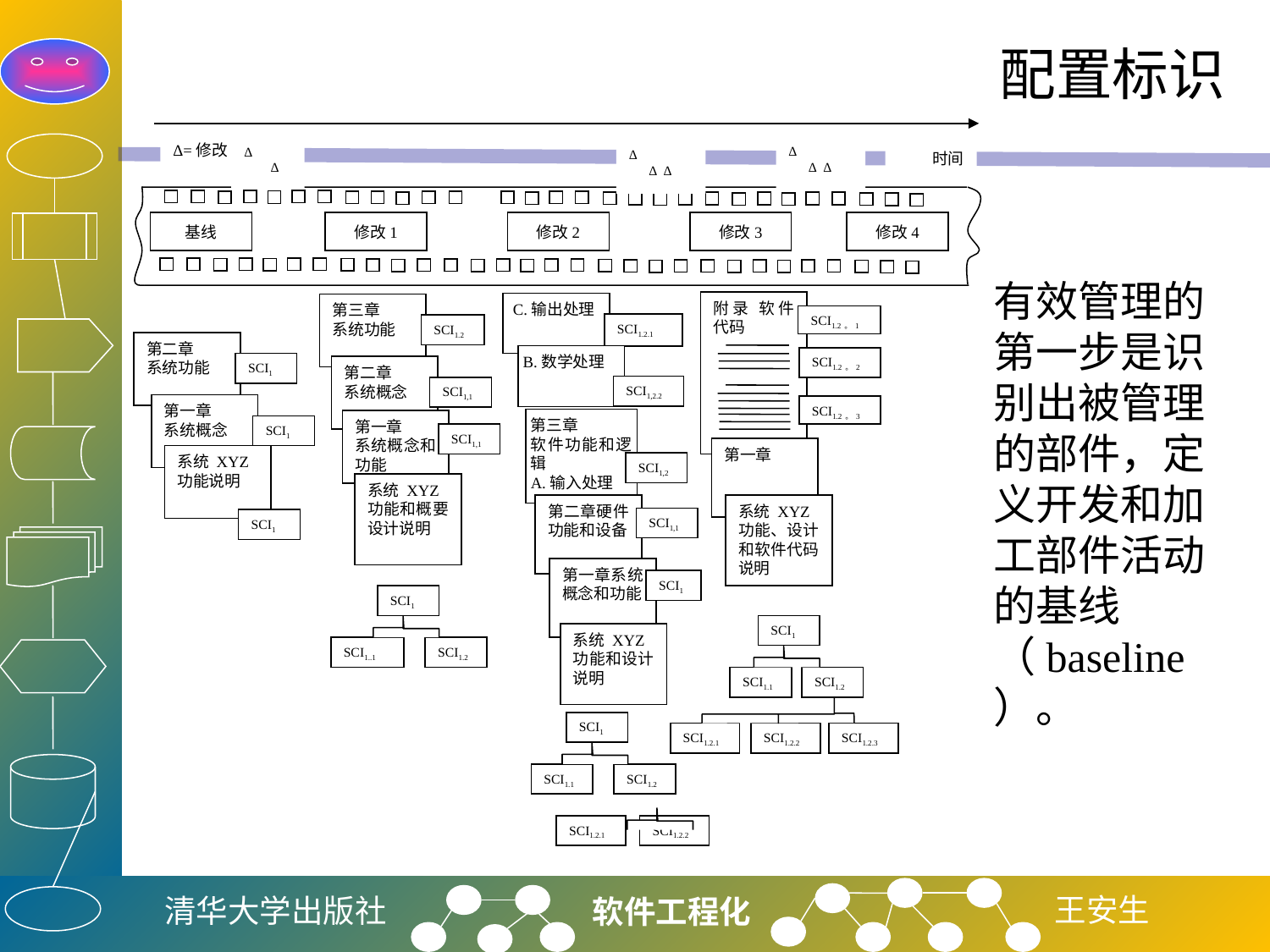

# 配置标识
Δ=修改
Δ
Δ  Δ

Δ
Δ

时间
Δ
Δ  Δ

基线
修改1
修改2
修改3
修改4

附录 软件代码

C.输出处理

第三章
系统功能
SCI1.2。1
SCI1.2.1
SCI1.2
第二章
系统功能
B.数学处理
SCI1.2。2
SCI1
第二章
系统概念
SCI1,2.2
SCI1,1
第一章
系统概念
SCI1.2。3
第三章
软件功能和逻辑
A.输入处理
第一章
系统概念和功能
SCI1
SCI1,1
第一章
系统 XYZ
功能说明
SCI1,2
系统 XYZ
功能和概要设计说明
第二章硬件功能和设备
系统 XYZ
功能、设计和软件代码说明
SCI1,1
SCI1
第一章系统概念和功能
SCI1
SCI1

SCI1
系统 XYZ
功能和设计说明
SCI1..1
SCI1.2

SCI1.1
SCI1.2

SCI1
SCI1.2.1
SCI1.2.2
SCI1.2.3

SCI1.1
SCI1.2
SCI1.2.1
SCI1.2.2
有效管理的第一步是识别出被管理的部件，定义开发和加工部件活动的基线（baseline）。